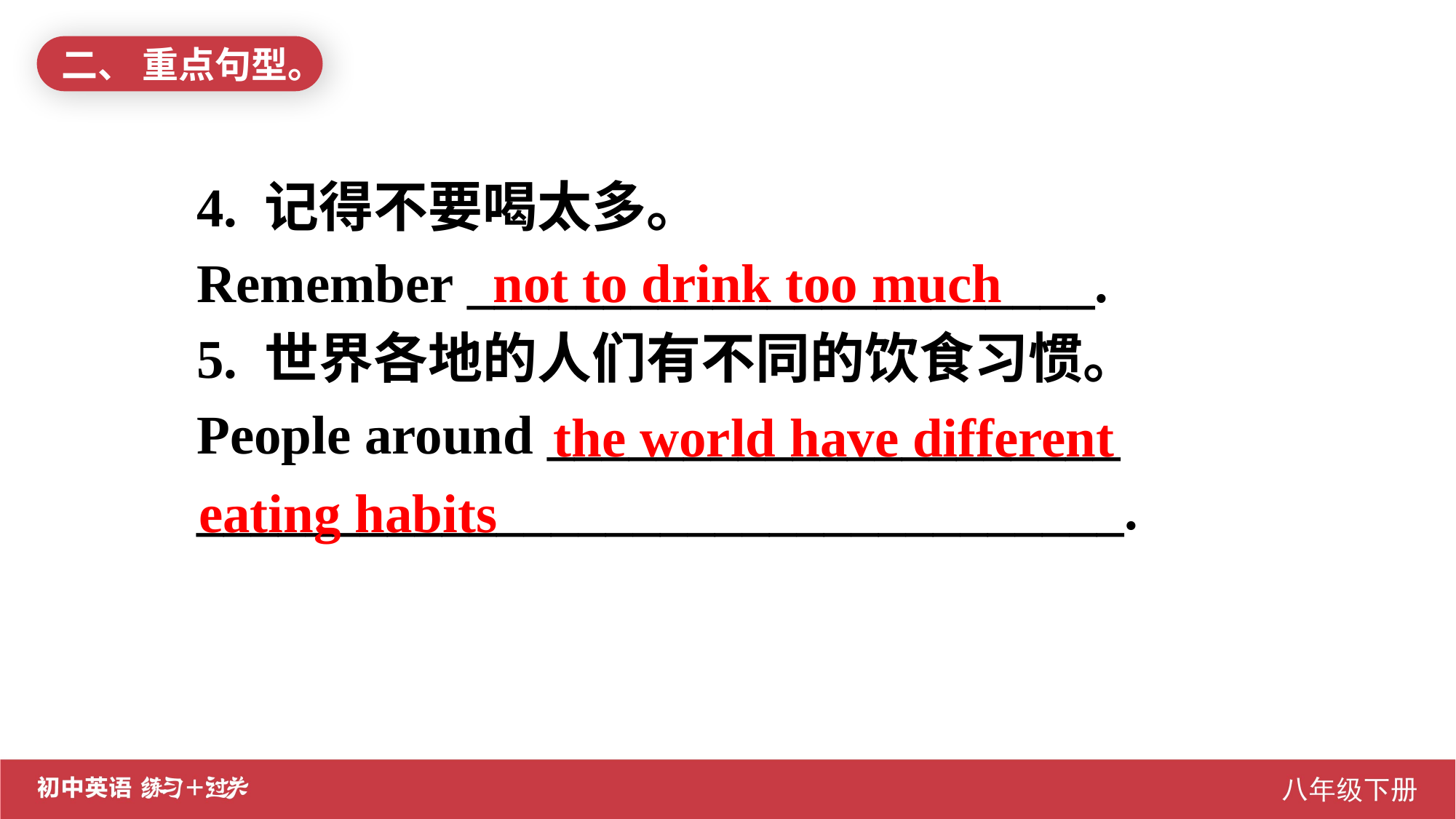

二、 重点句型。
4. 记得不要喝太多。
Remember _______________________.
5. 世界各地的人们有不同的饮食习惯。
People around _____________________
__________________________________.
 not to drink too much
                          the world have different eating habits